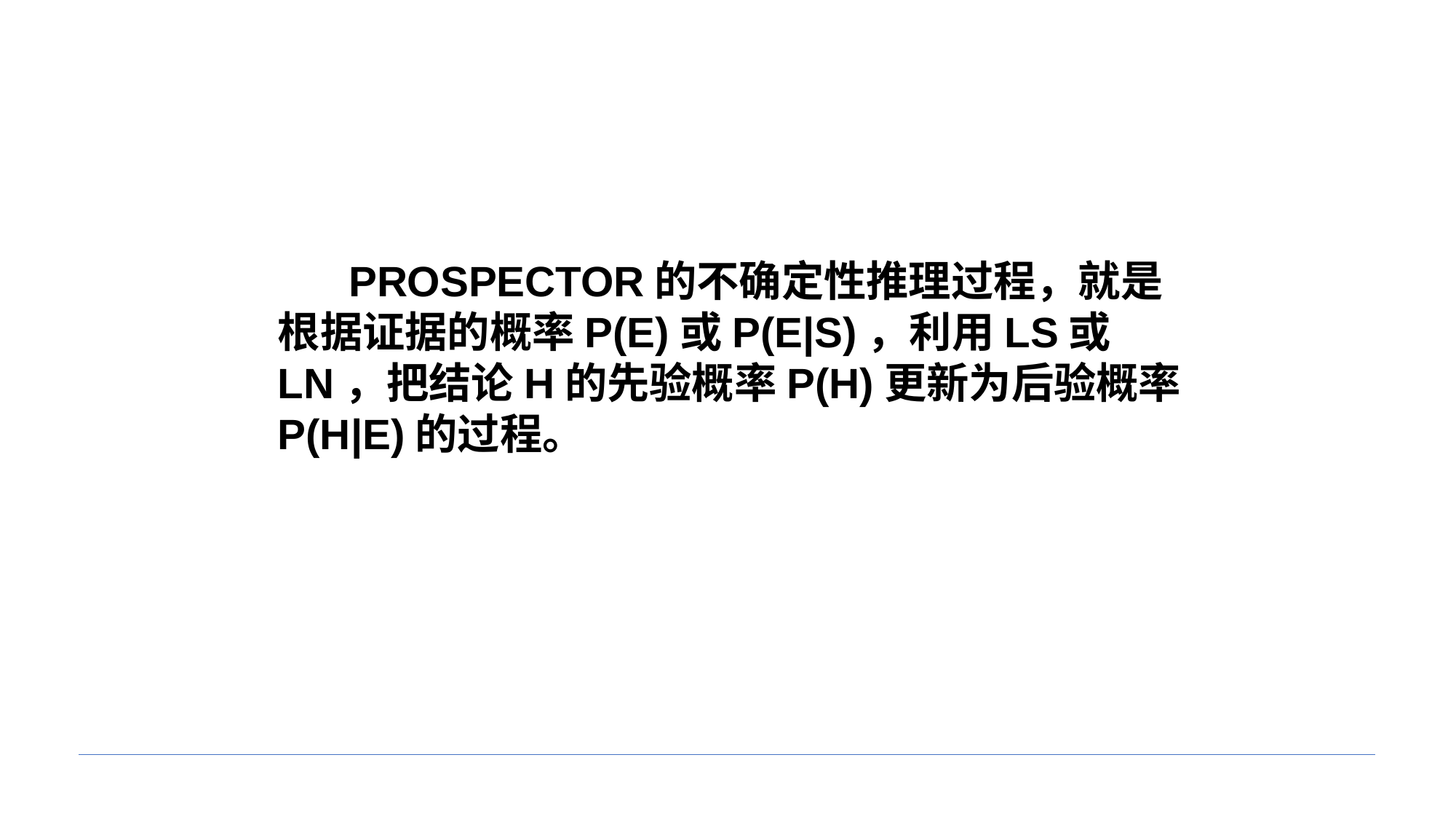

PROSPECTOR的不确定性推理过程，就是根据证据的概率P(E)或P(E|S)，利用LS或LN，把结论H的先验概率P(H)更新为后验概率P(H|E)的过程。